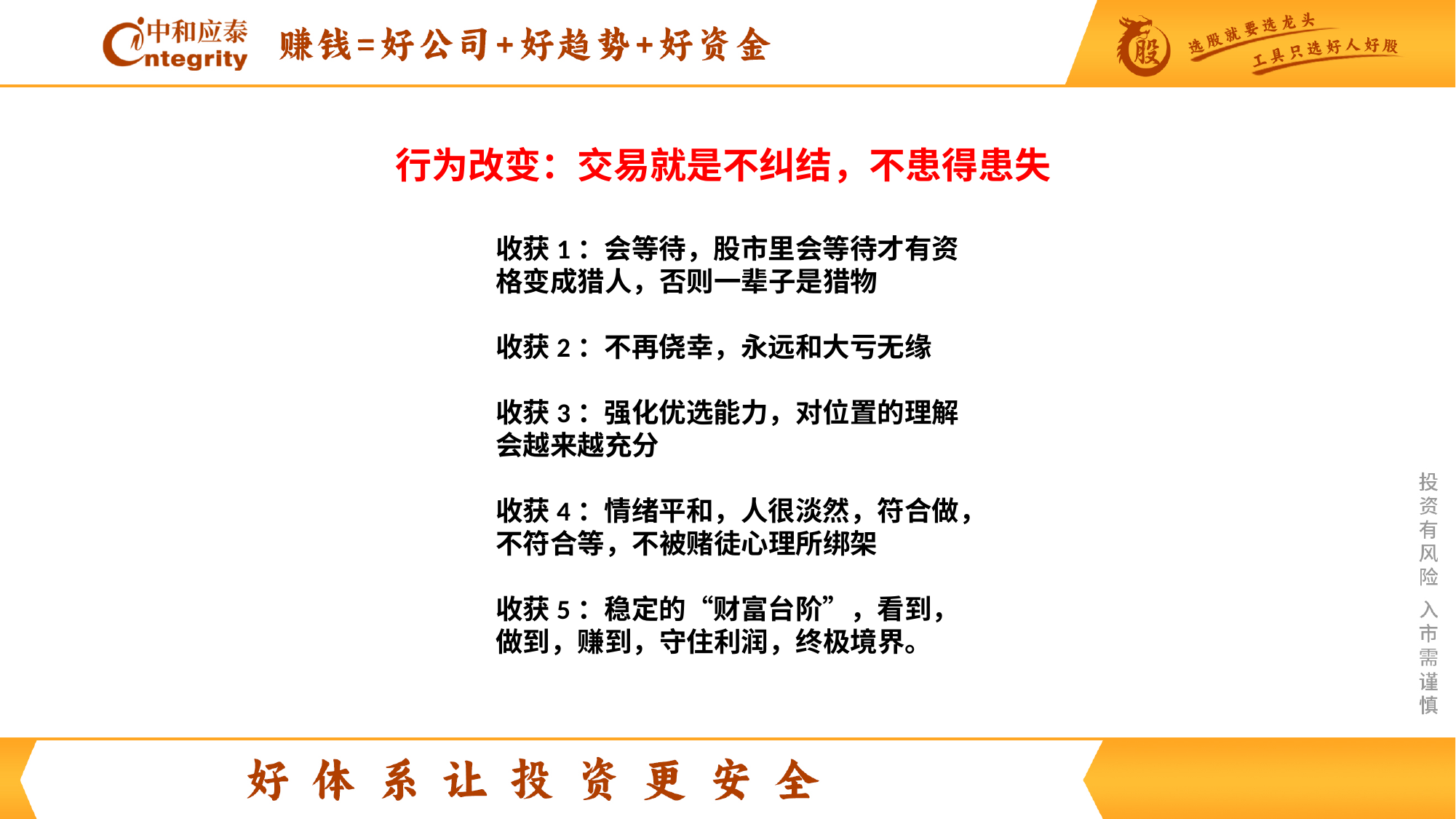

行为改变：交易就是不纠结，不患得患失
收获1：会等待，股市里会等待才有资格变成猎人，否则一辈子是猎物

收获2：不再侥幸，永远和大亏无缘

收获3：强化优选能力，对位置的理解会越来越充分

收获4：情绪平和，人很淡然，符合做，不符合等，不被赌徒心理所绑架

收获5：稳定的“财富台阶”，看到，做到，赚到，守住利润，终极境界。
8